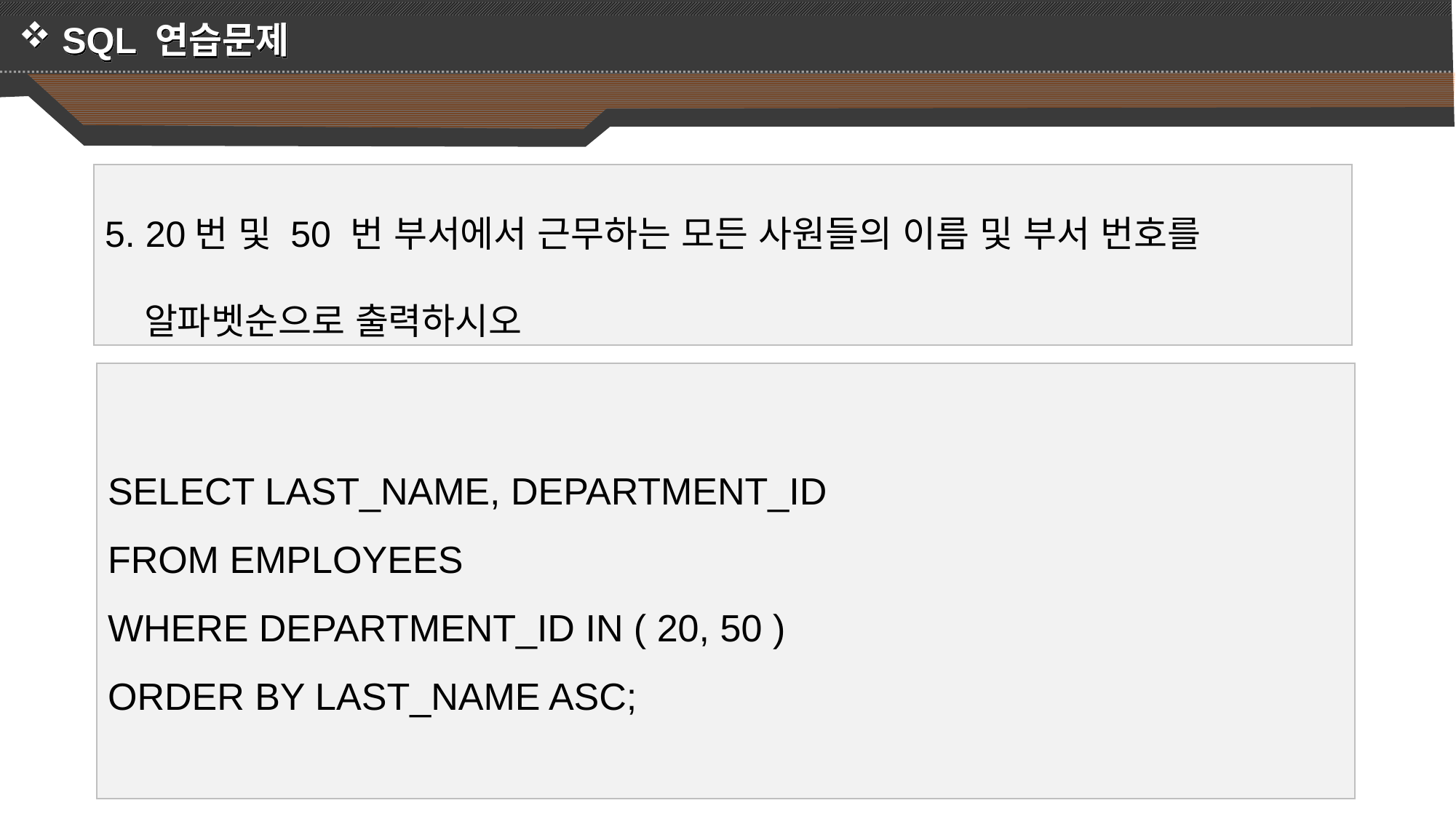

SQL 연습문제

5. 20번 및 50 번 부서에서 근무하는 모든 사원들의 이름 및 부서 번호를
   알파벳순으로 출력하시오
SELECT LAST_NAME, DEPARTMENT_ID
FROM EMPLOYEES
WHERE DEPARTMENT_ID IN ( 20, 50 )
ORDER BY LAST_NAME ASC;